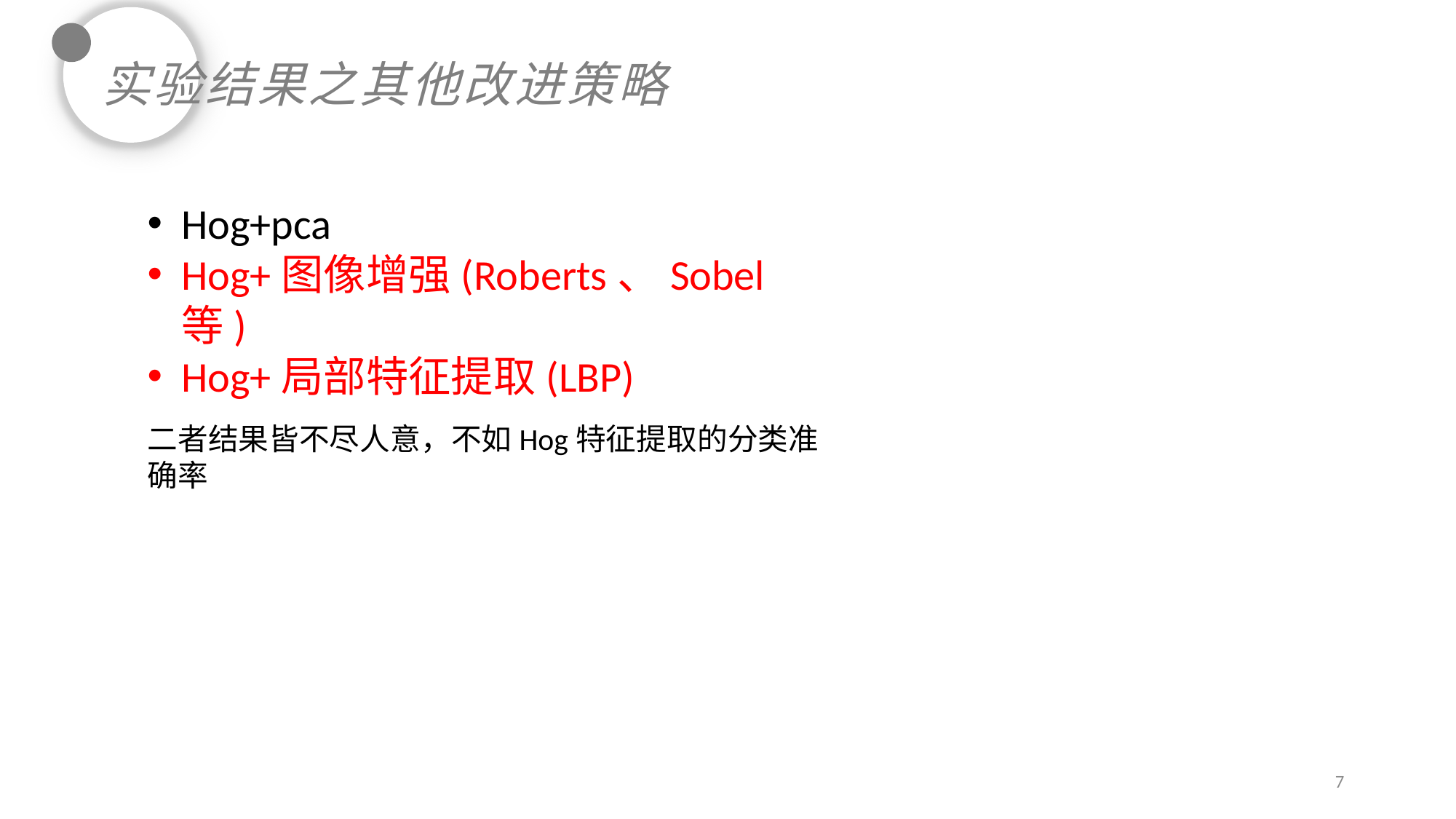

实验结果之其他改进策略
Hog+pca
Hog+图像增强(Roberts、Sobel等)
Hog+局部特征提取(LBP)

二者结果皆不尽人意，不如Hog特征提取的分类准确率
7